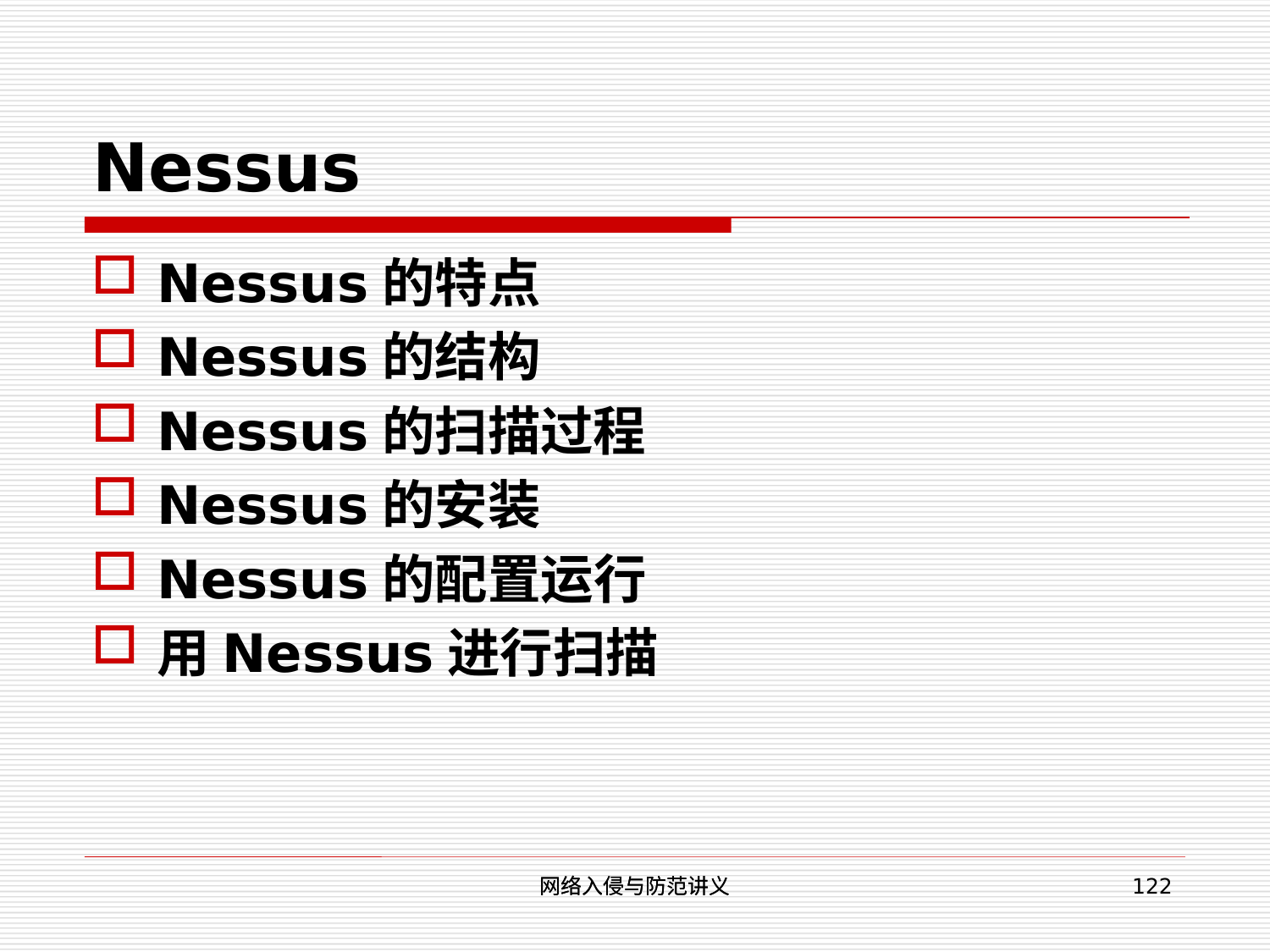

# Nessus
Nessus的特点
Nessus的结构
Nessus的扫描过程
Nessus的安装
Nessus的配置运行
用Nessus进行扫描

网络入侵与防范讲义
网络入侵与防范讲义
122
122